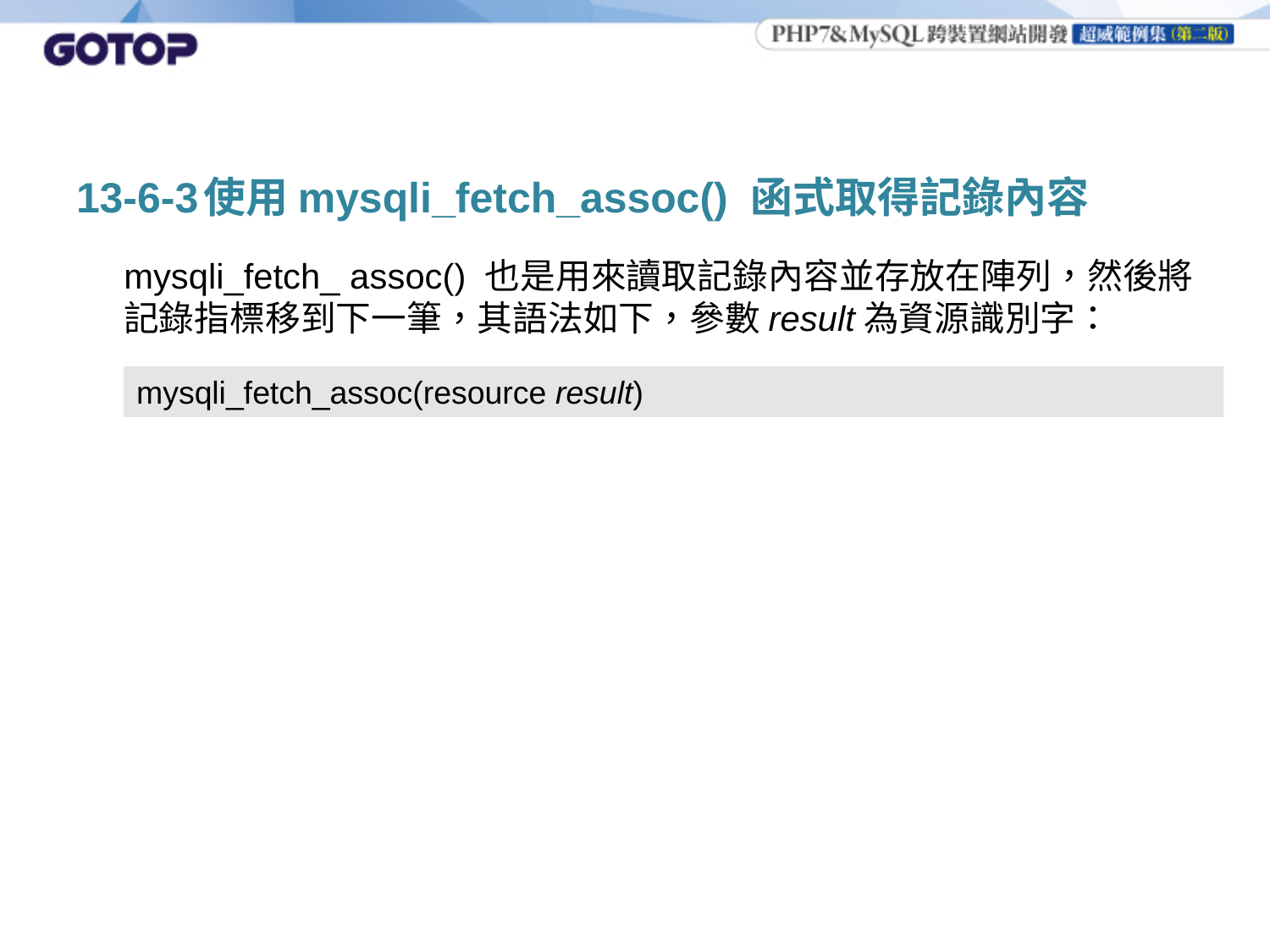

# 13-6-3	使用mysqli_fetch_assoc() 函式取得記錄內容
	mysqli_fetch_ assoc() 也是用來讀取記錄內容並存放在陣列，然後將記錄指標移到下一筆，其語法如下，參數result為資源識別字：

mysqli_fetch_assoc(resource result)